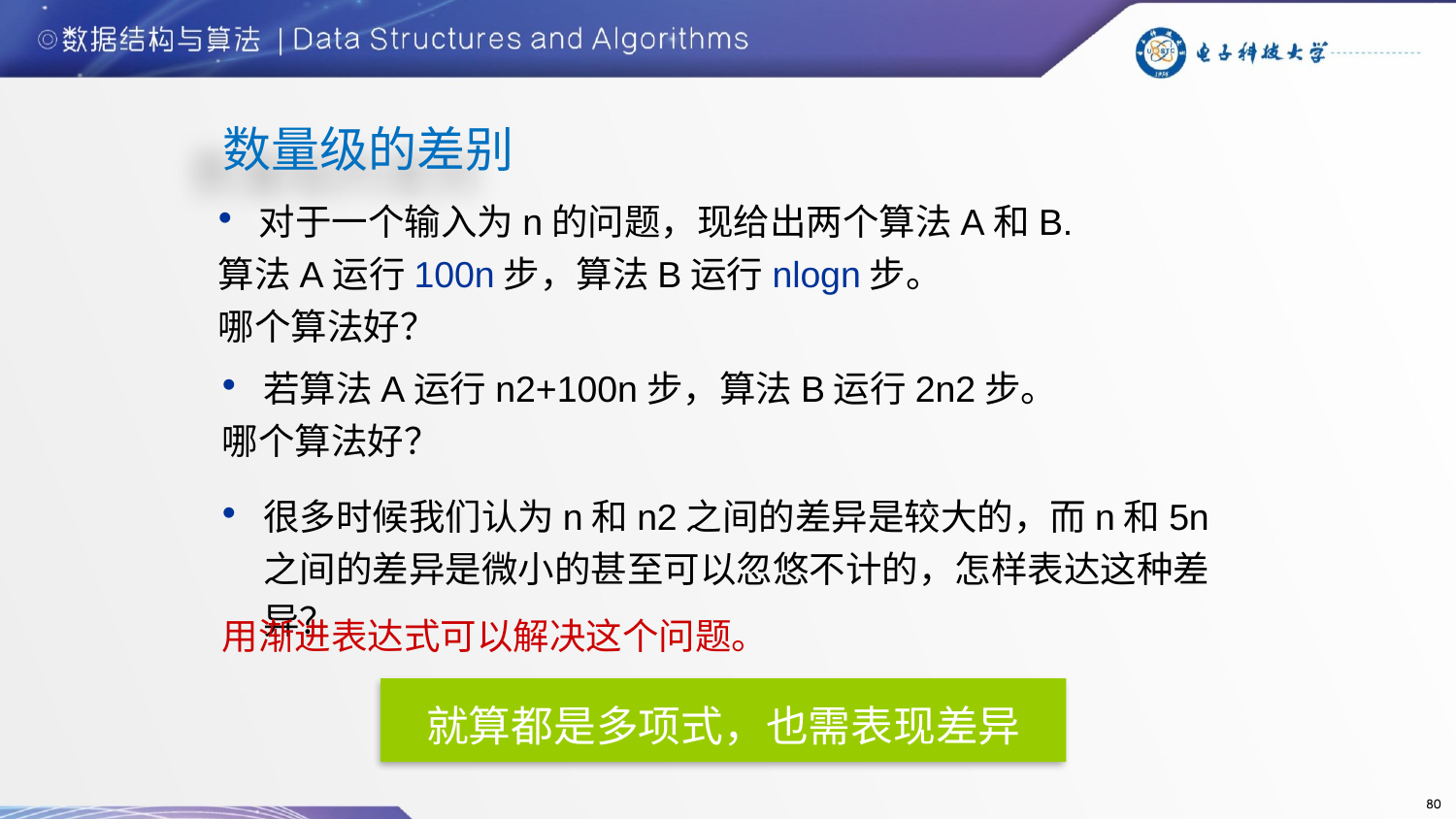

数量级的差别
对于一个输入为n的问题，现给出两个算法A和B.
算法A运行100n步，算法B运行nlogn步。
哪个算法好？
若算法A运行n2+100n步，算法B运行2n2步。
哪个算法好？
很多时候我们认为n和n2之间的差异是较大的，而n和5n之间的差异是微小的甚至可以忽悠不计的，怎样表达这种差异？
用渐进表达式可以解决这个问题。
就算都是多项式，也需表现差异
80